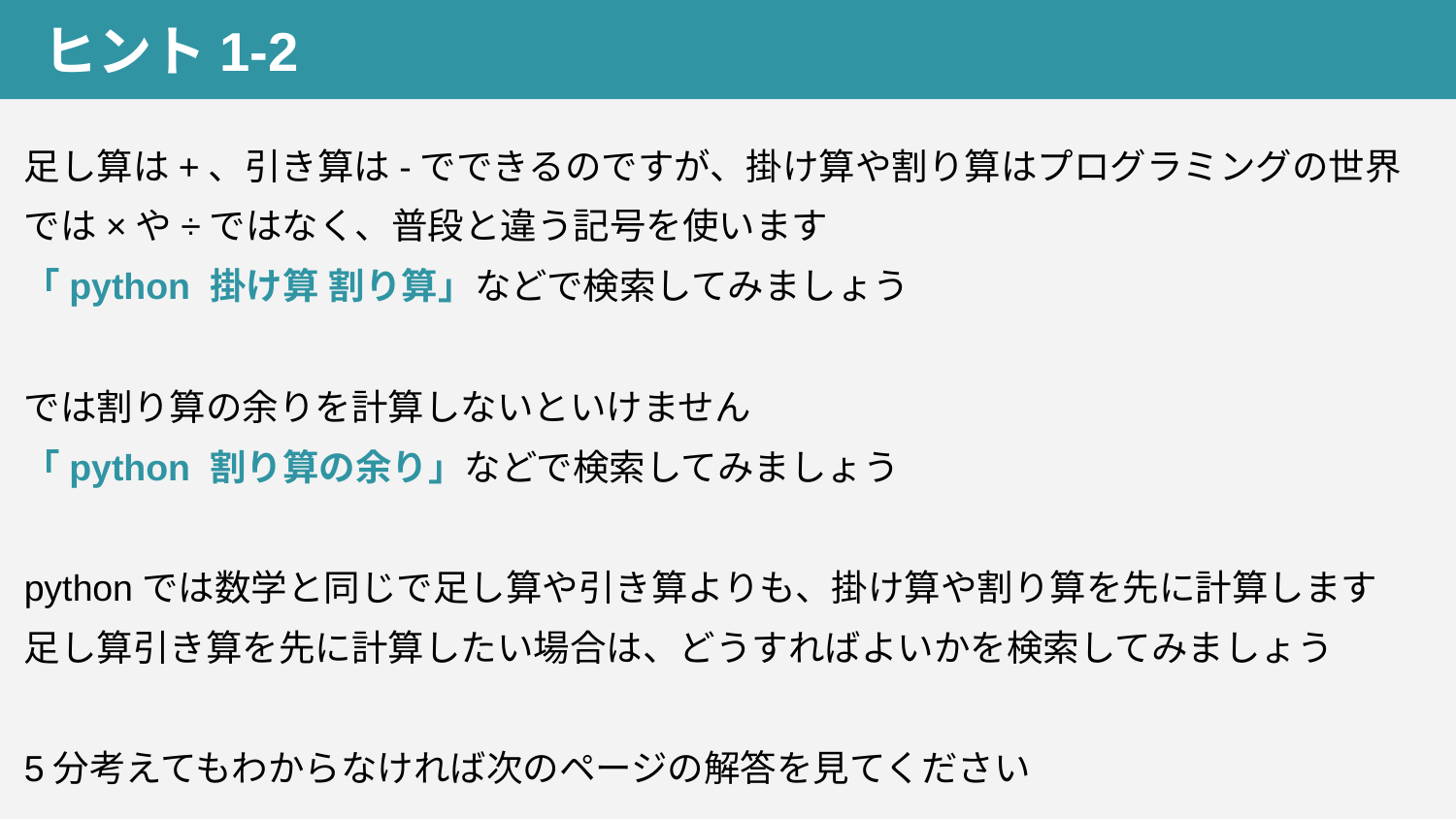

ヒント1-2
足し算は+、引き算は-でできるのですが、掛け算や割り算はプログラミングの世界では×や÷ではなく、普段と違う記号を使います
「python 掛け算 割り算」などで検索してみましょう

では割り算の余りを計算しないといけません
「python 割り算の余り」などで検索してみましょう

pythonでは数学と同じで足し算や引き算よりも、掛け算や割り算を先に計算します
足し算引き算を先に計算したい場合は、どうすればよいかを検索してみましょう

5分考えてもわからなければ次のページの解答を見てください